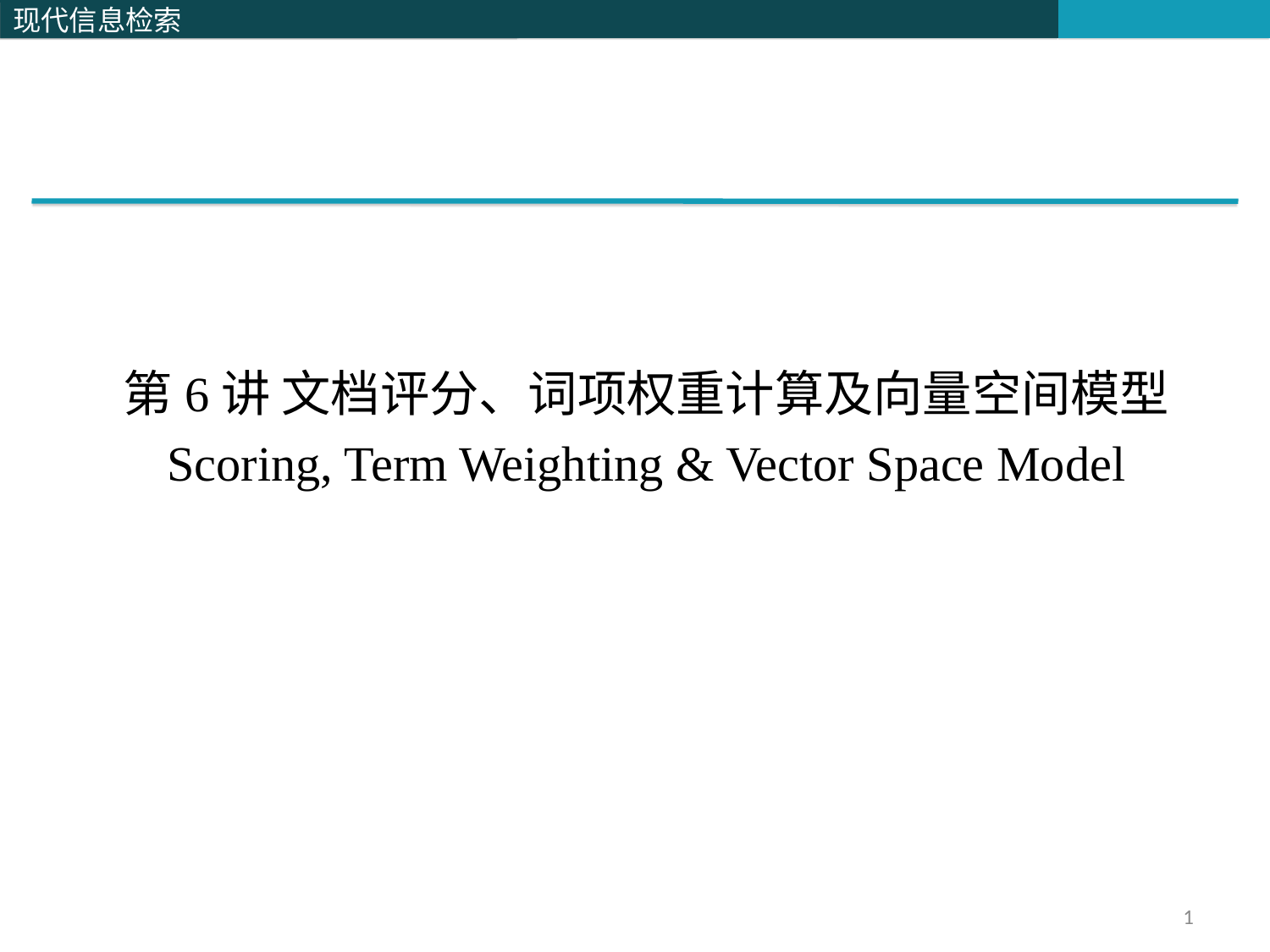

第6讲 文档评分、词项权重计算及向量空间模型
Scoring, Term Weighting & Vector Space Model

1